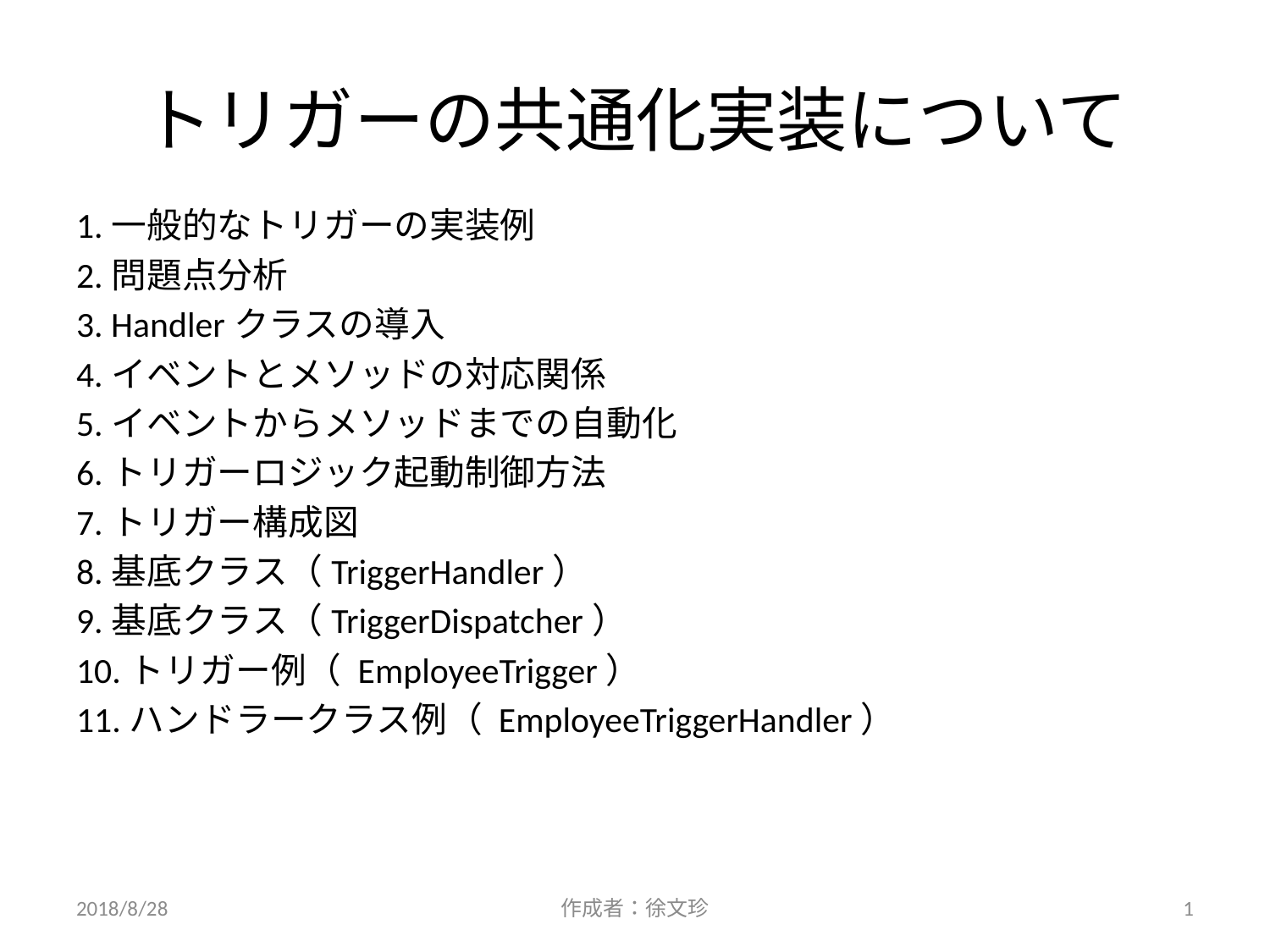

# トリガーの共通化実装について
1.一般的なトリガーの実装例
2.問題点分析
3. Handlerクラスの導入
4.イベントとメソッドの対応関係
5.イベントからメソッドまでの自動化
6.トリガーロジック起動制御方法
7.トリガー構成図
8.基底クラス（TriggerHandler）
9.基底クラス（TriggerDispatcher）
10.トリガー例（ EmployeeTrigger）
11.ハンドラークラス例（ EmployeeTriggerHandler）

2018/8/28
作成者：徐文珍
1